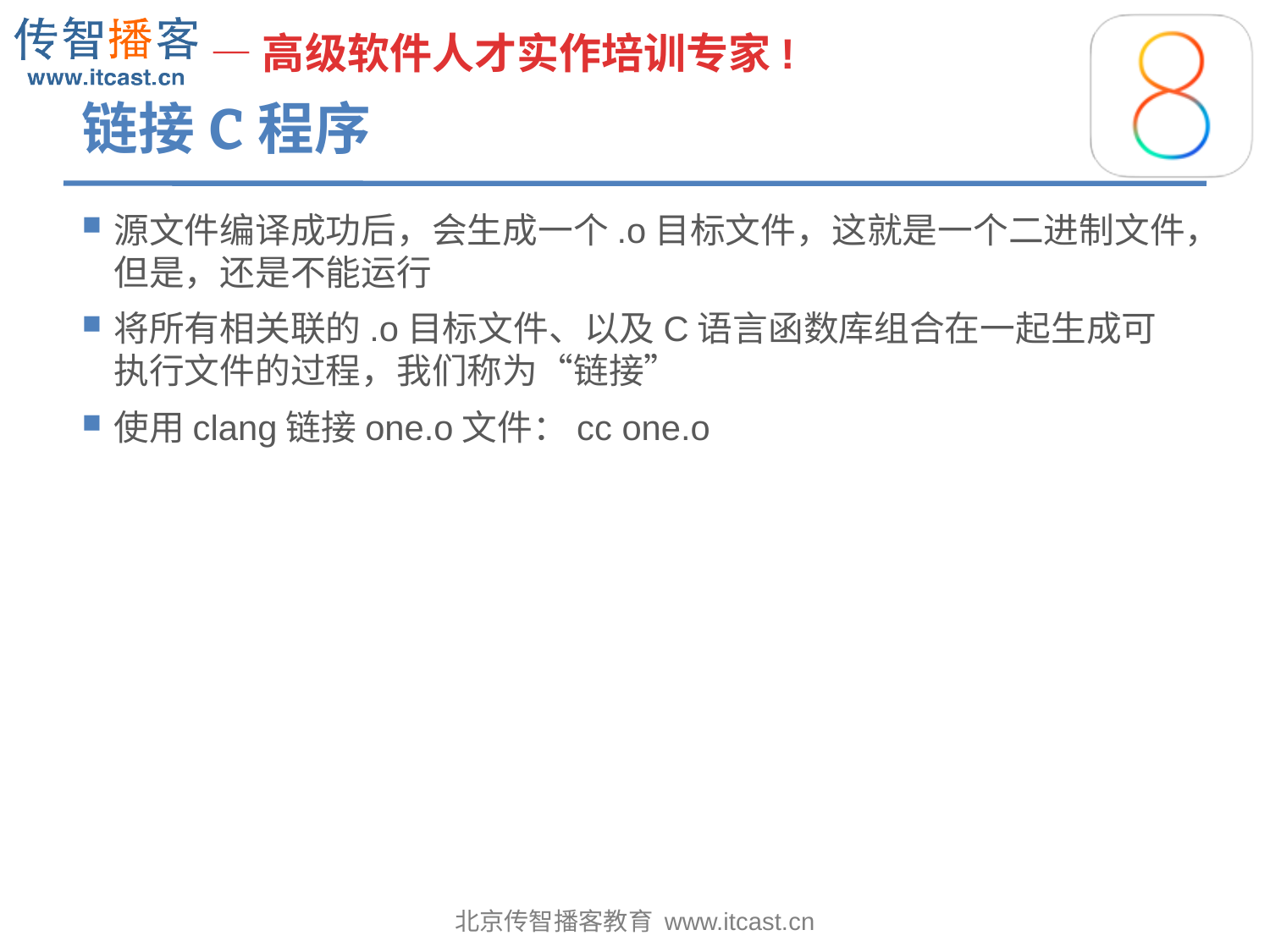

# 链接C程序
源文件编译成功后，会生成一个.o目标文件，这就是一个二进制文件，但是，还是不能运行
将所有相关联的.o目标文件、以及C语言函数库组合在一起生成可执行文件的过程，我们称为“链接”
使用clang链接one.o文件：cc one.o